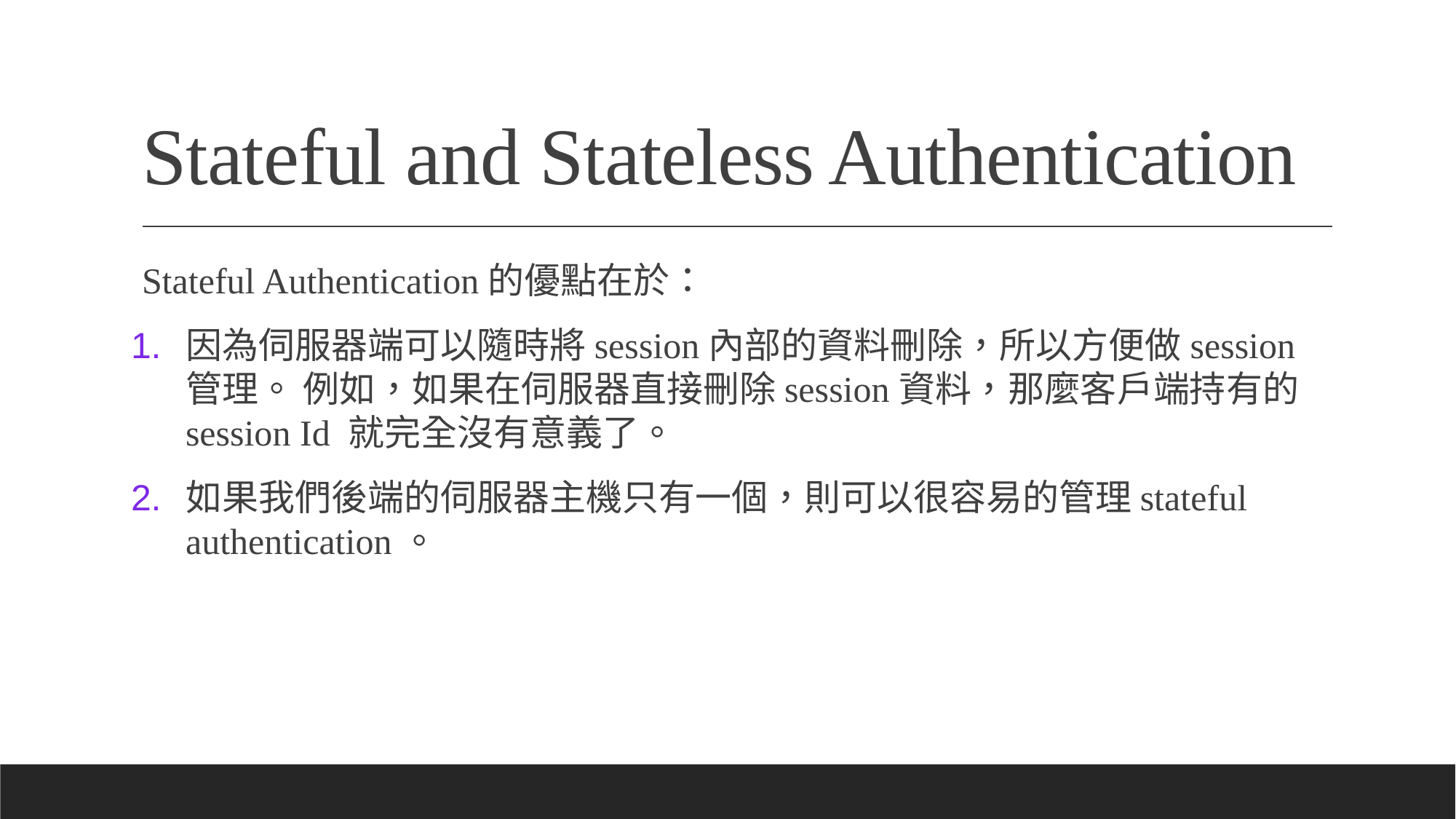

# Stateful and Stateless Authentication
Stateful Authentication的優點在於：
因為伺服器端可以隨時將session內部的資料刪除，所以方便做session管理。 例如，如果在伺服器直接刪除session資料，那麼客戶端持有的session Id 就完全沒有意義了。
如果我們後端的伺服器主機只有一個，則可以很容易的管理stateful authentication。